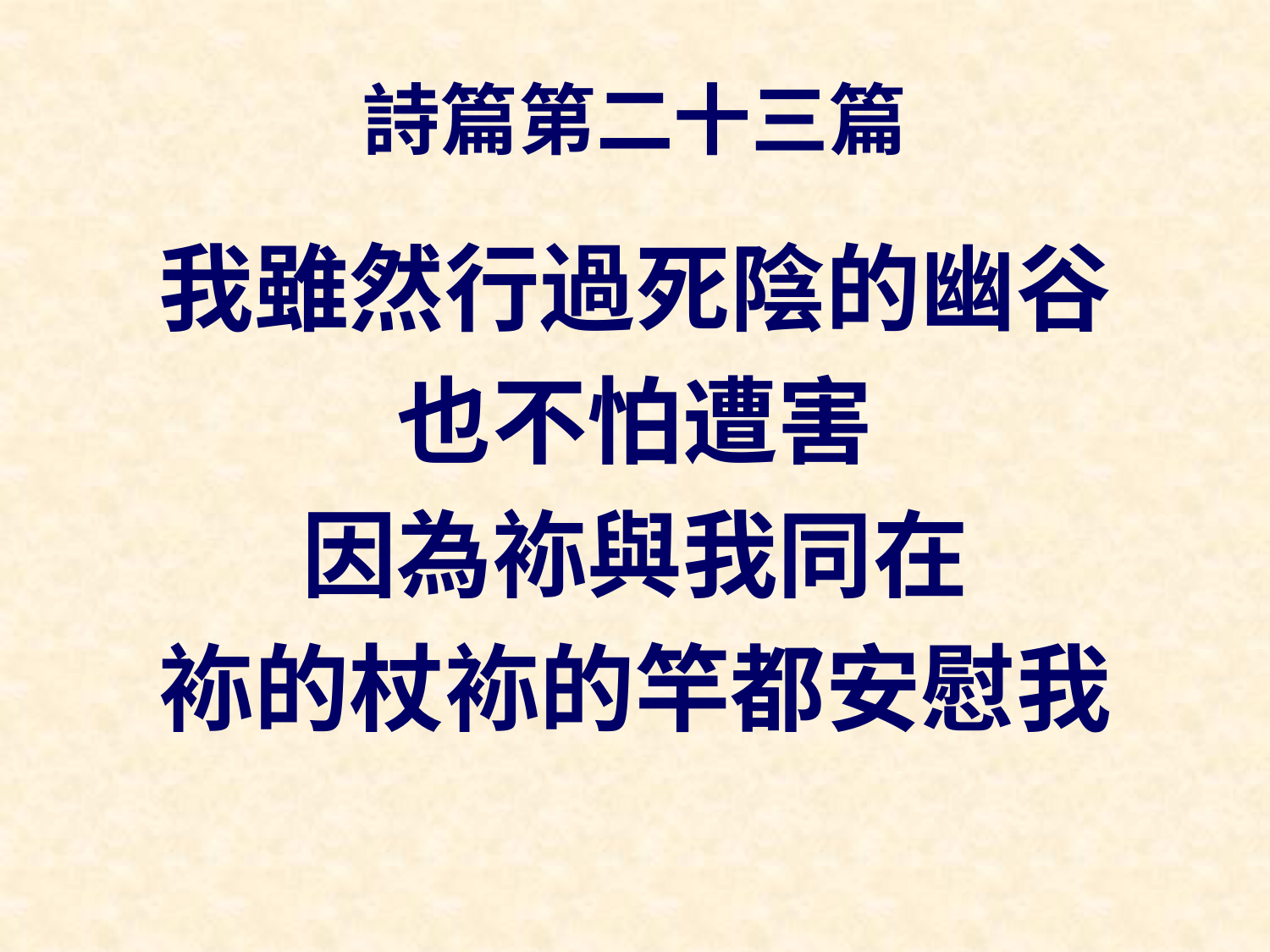

# 詩篇第二十三篇
我雖然行過死陰的幽谷
也不怕遭害
因為袮與我同在
袮的杖袮的竿都安慰我